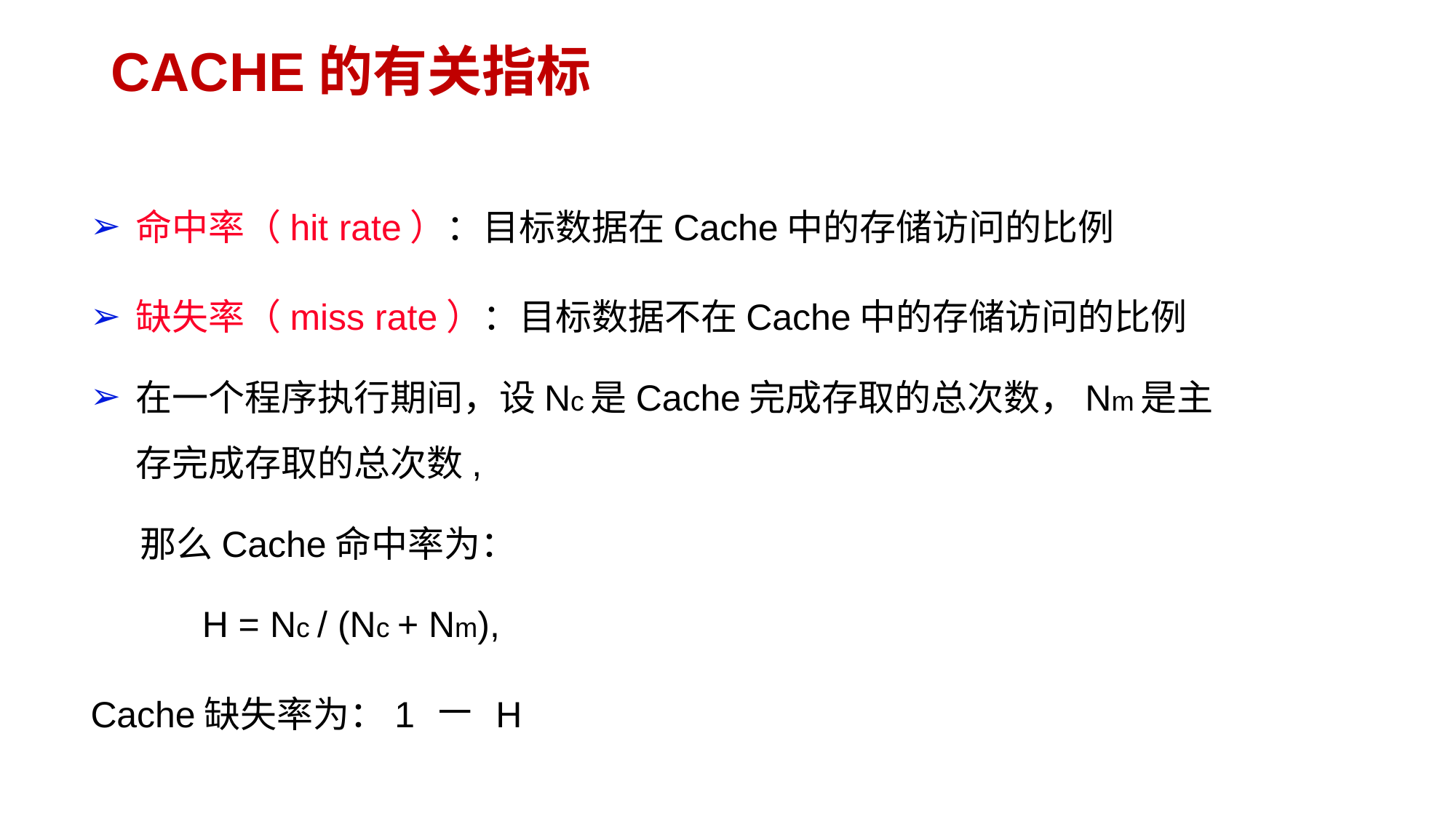

# CACHE的有关指标
命中率（hit rate）：目标数据在Cache中的存储访问的比例
缺失率（miss rate）：目标数据不在Cache中的存储访问的比例
在一个程序执行期间，设Nc是Cache完成存取的总次数，Nm是主存完成存取的总次数,
     那么Cache命中率为：
           H = Nc / (Nc + Nm),
Cache缺失率为：1 － H